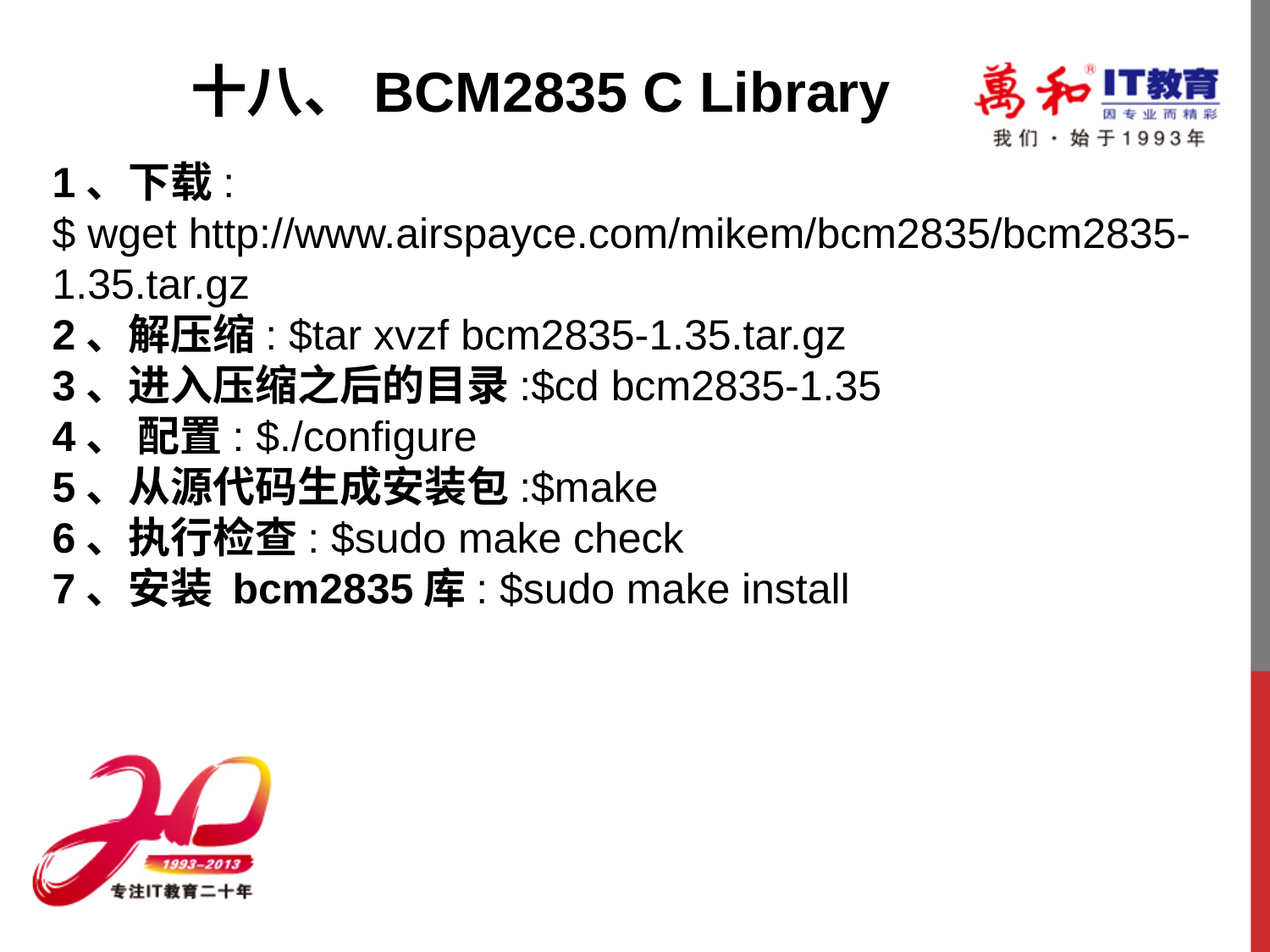

十八、BCM2835 C Library
1、下载:
$ wget http://www.airspayce.com/mikem/bcm2835/bcm2835-1.35.tar.gz
2、解压缩: $tar xvzf bcm2835-1.35.tar.gz
3、进入压缩之后的目录:$cd bcm2835-1.35
4、 配置: $./configure
5、从源代码生成安装包:$make
6、执行检查: $sudo make check
7、安装 bcm2835库: $sudo make install